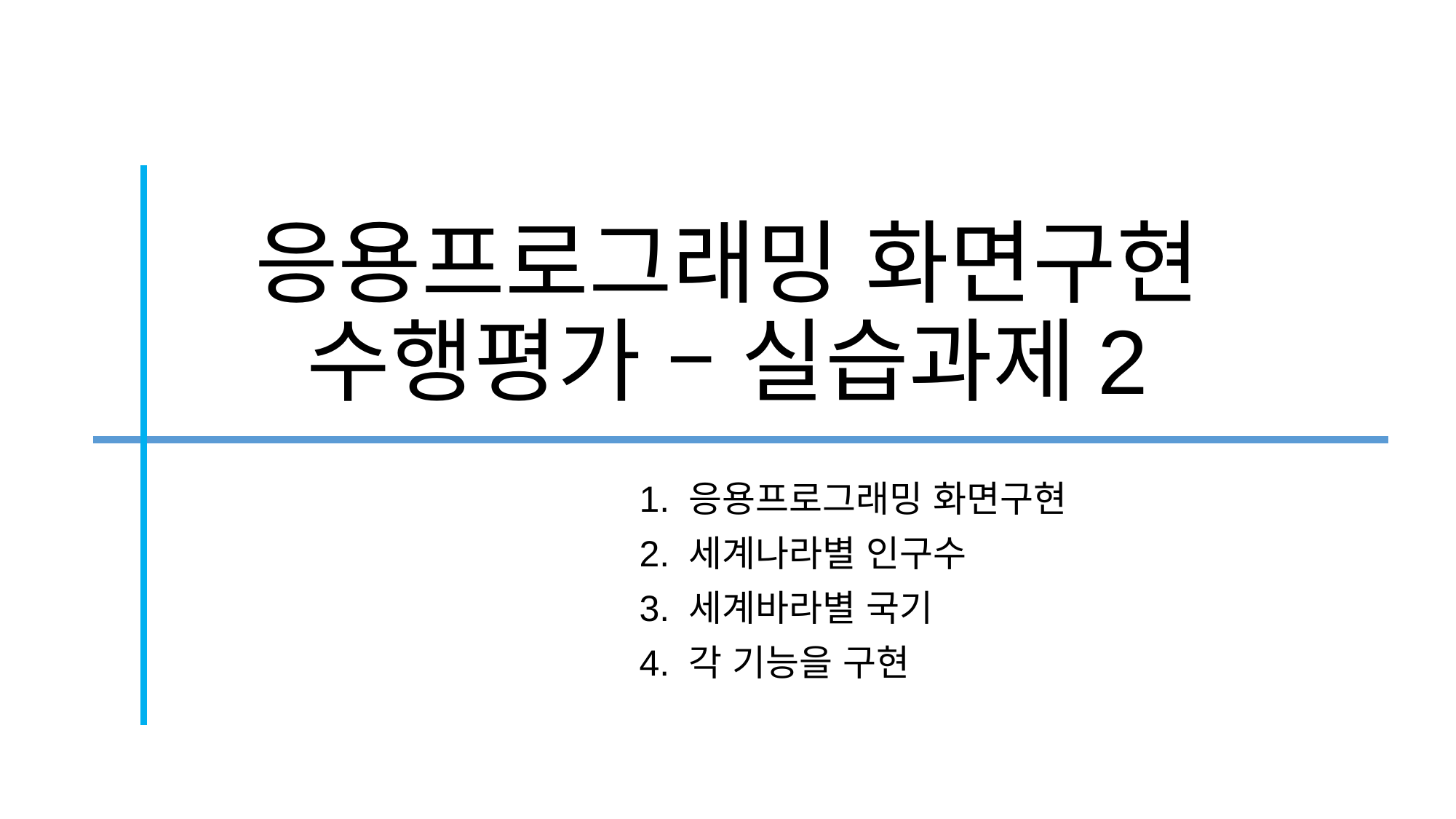

# 응용프로그래밍 화면구현 수행평가 – 실습과제2
1. 응용프로그래밍 화면구현
2. 세계나라별 인구수
3. 세계바라별 국기
4. 각 기능을 구현